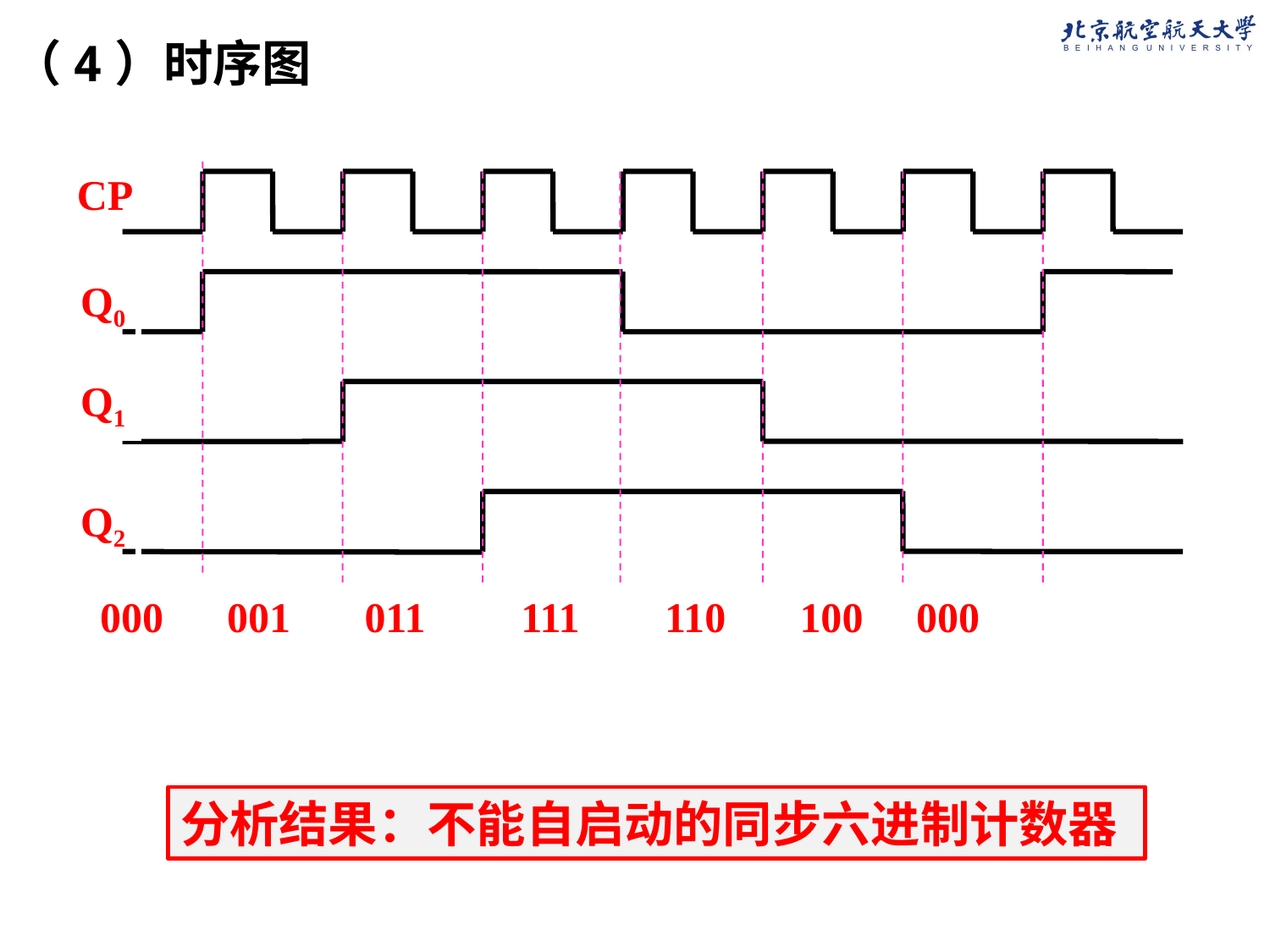

（4）时序图

CP

Q0

Q1

Q2

000      001       011         111        110       100     000
分析结果：不能自启动的同步六进制计数器